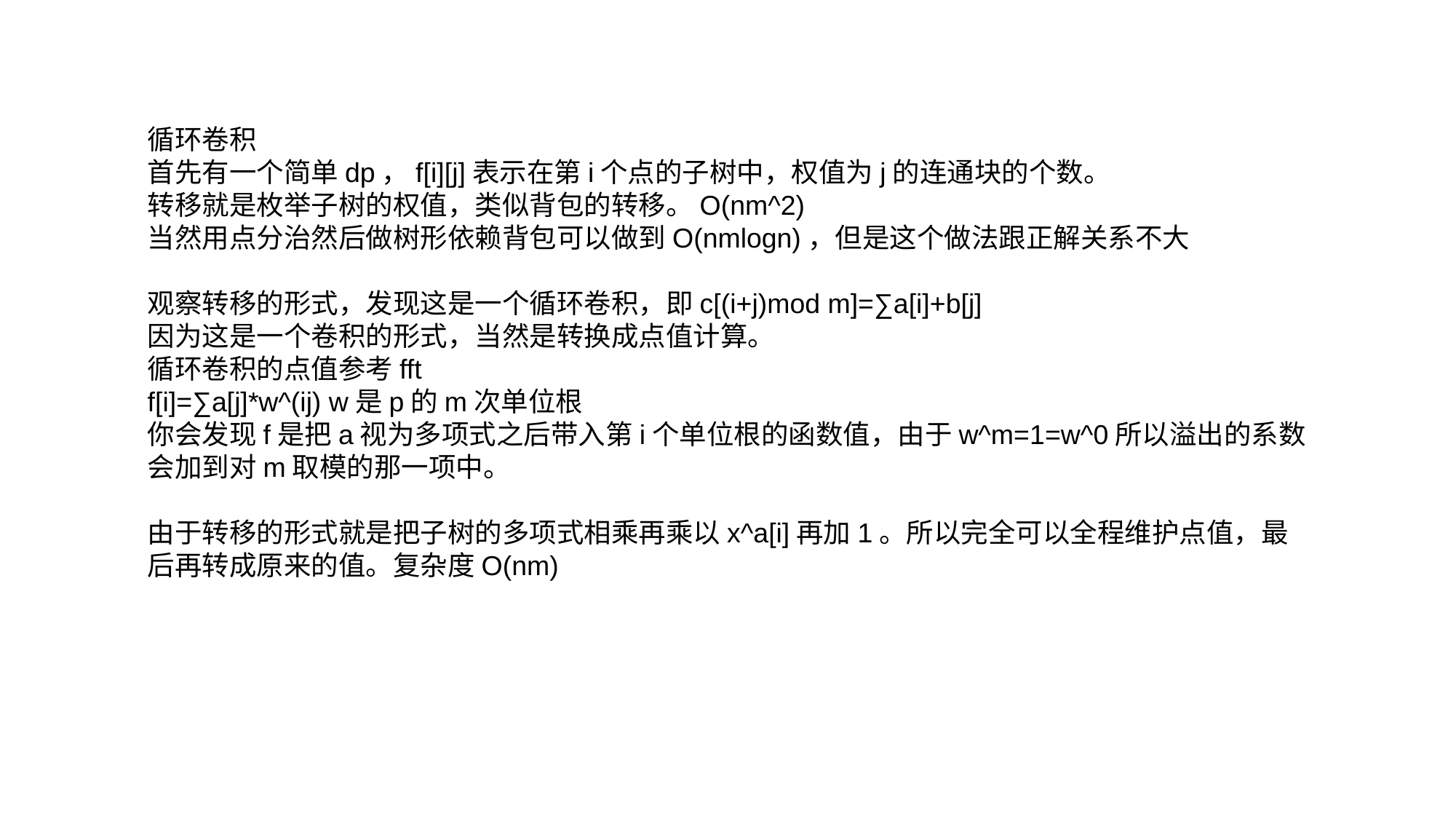

循环卷积
首先有一个简单dp，f[i][j]表示在第i个点的子树中，权值为j的连通块的个数。
转移就是枚举子树的权值，类似背包的转移。O(nm^2)
当然用点分治然后做树形依赖背包可以做到O(nmlogn)，但是这个做法跟正解关系不大

观察转移的形式，发现这是一个循环卷积，即c[(i+j)mod m]=∑a[i]+b[j]
因为这是一个卷积的形式，当然是转换成点值计算。
循环卷积的点值参考fft
f[i]=∑a[j]*w^(ij) w是p的m次单位根
你会发现f是把a视为多项式之后带入第i个单位根的函数值，由于w^m=1=w^0所以溢出的系数会加到对m取模的那一项中。

由于转移的形式就是把子树的多项式相乘再乘以x^a[i]再加1。所以完全可以全程维护点值，最后再转成原来的值。复杂度O(nm)